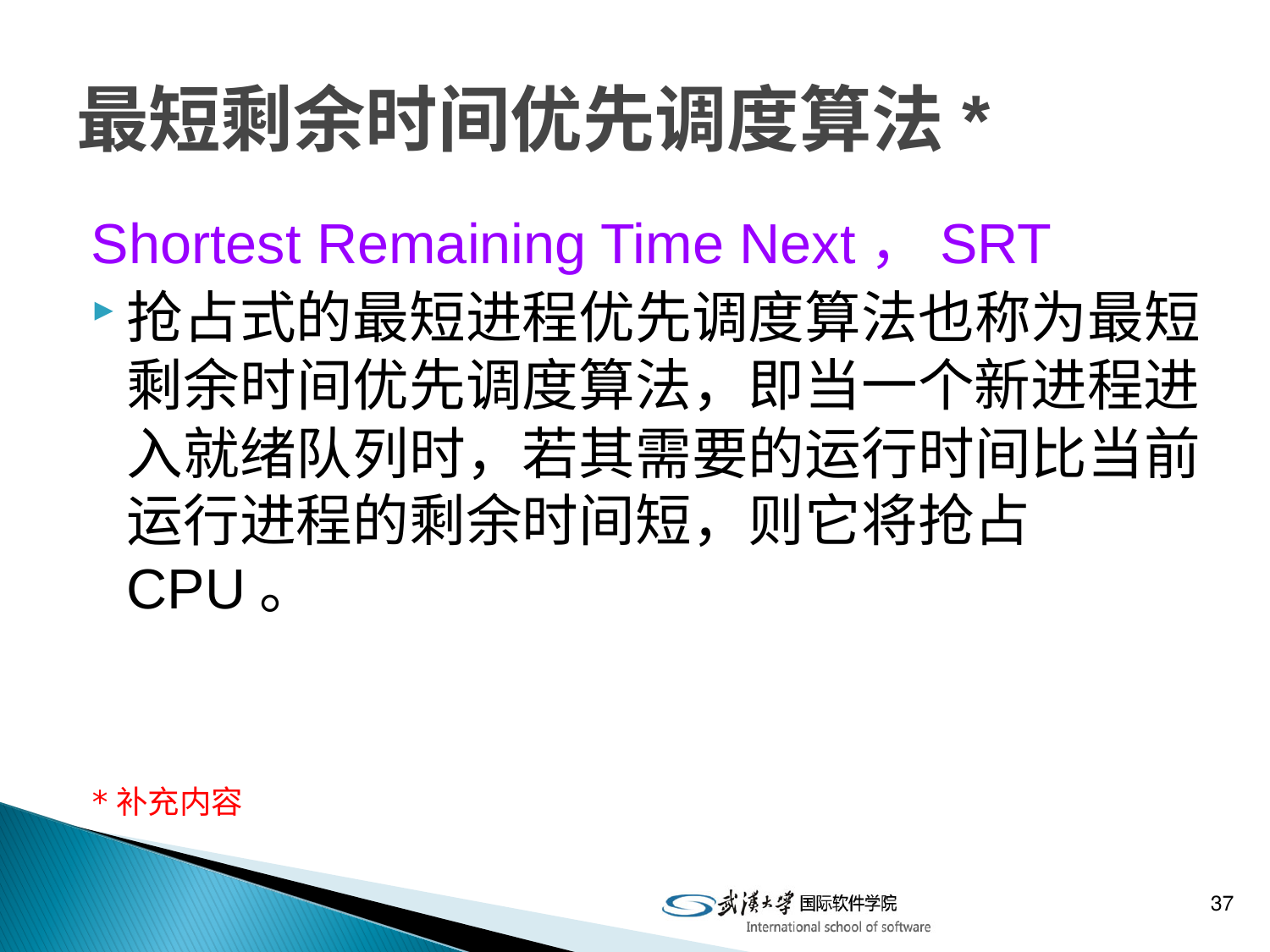

# 最短剩余时间优先调度算法*
Shortest Remaining Time Next，SRT
抢占式的最短进程优先调度算法也称为最短剩余时间优先调度算法，即当一个新进程进入就绪队列时，若其需要的运行时间比当前运行进程的剩余时间短，则它将抢占CPU。
*补充内容